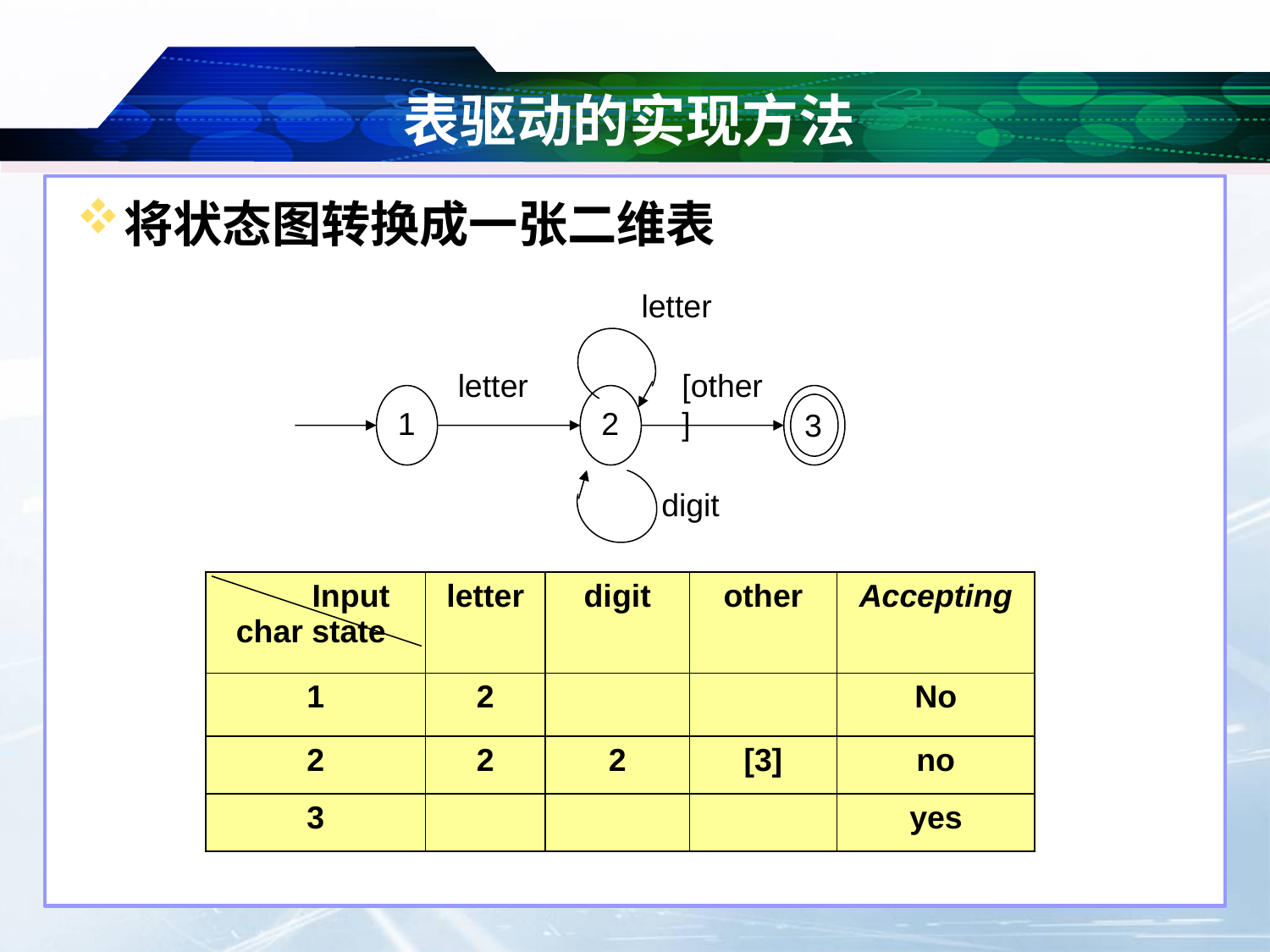

# 表驱动的实现方法

将状态图转换成一张二维表

letter

letter
[other]
1
2

3

digit

| Input char state | letter | digit | other | Accepting |
| --- | --- | --- | --- | --- |
| 1 | 2 |  |  | No |
| 2 | 2 | 2 | [3] | no |
| 3 |  |  |  | yes |